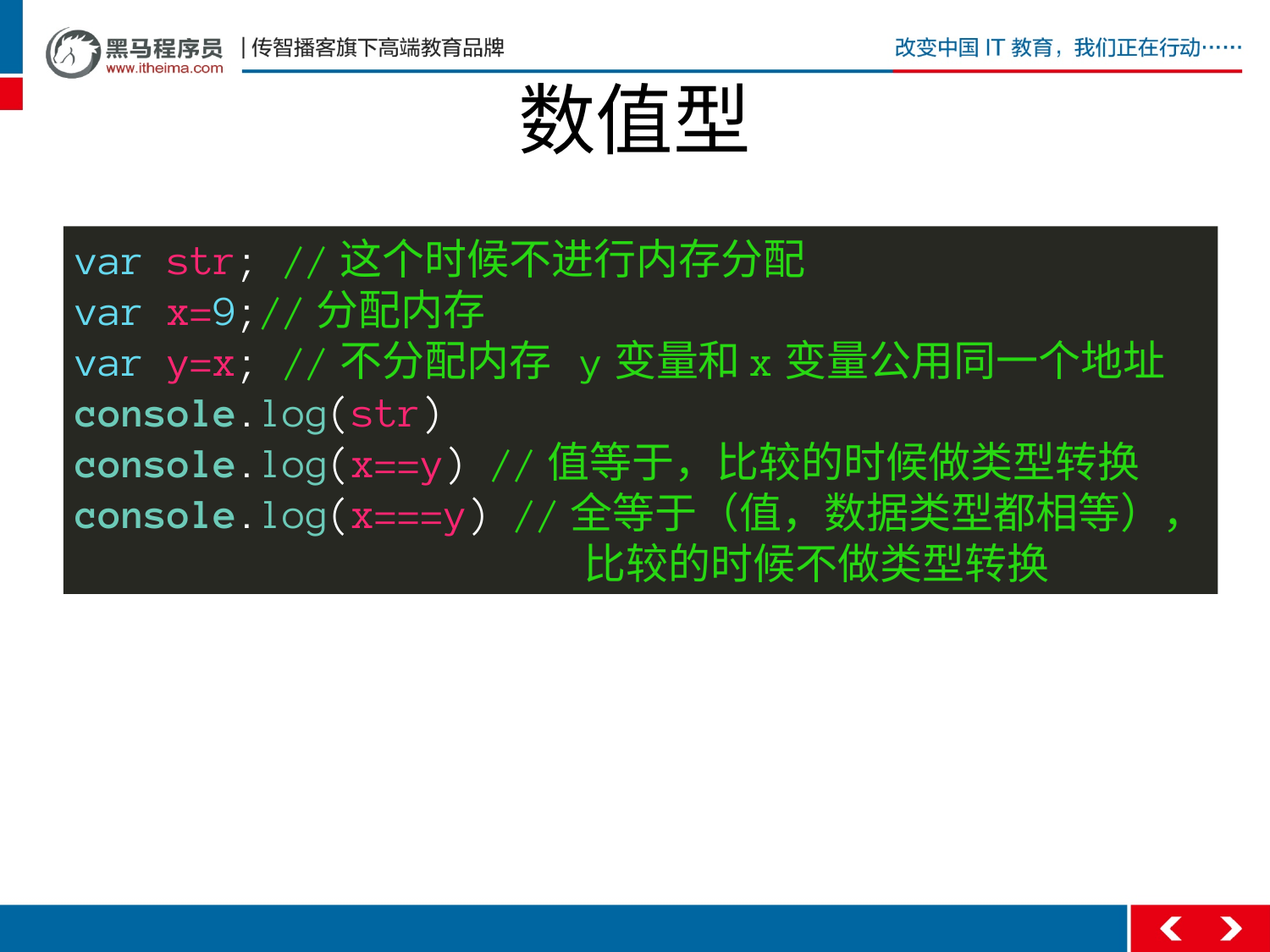

# 数值型

var str; //这个时候不进行内存分配
var x=9;//分配内存
var y=x; //不分配内存  y变量和x变量公用同一个地址
console.log(str)
console.log(x==y) //值等于，比较的时候做类型转换
console.log(x===y) //全等于（值，数据类型都相等），
				比较的时候不做类型转换